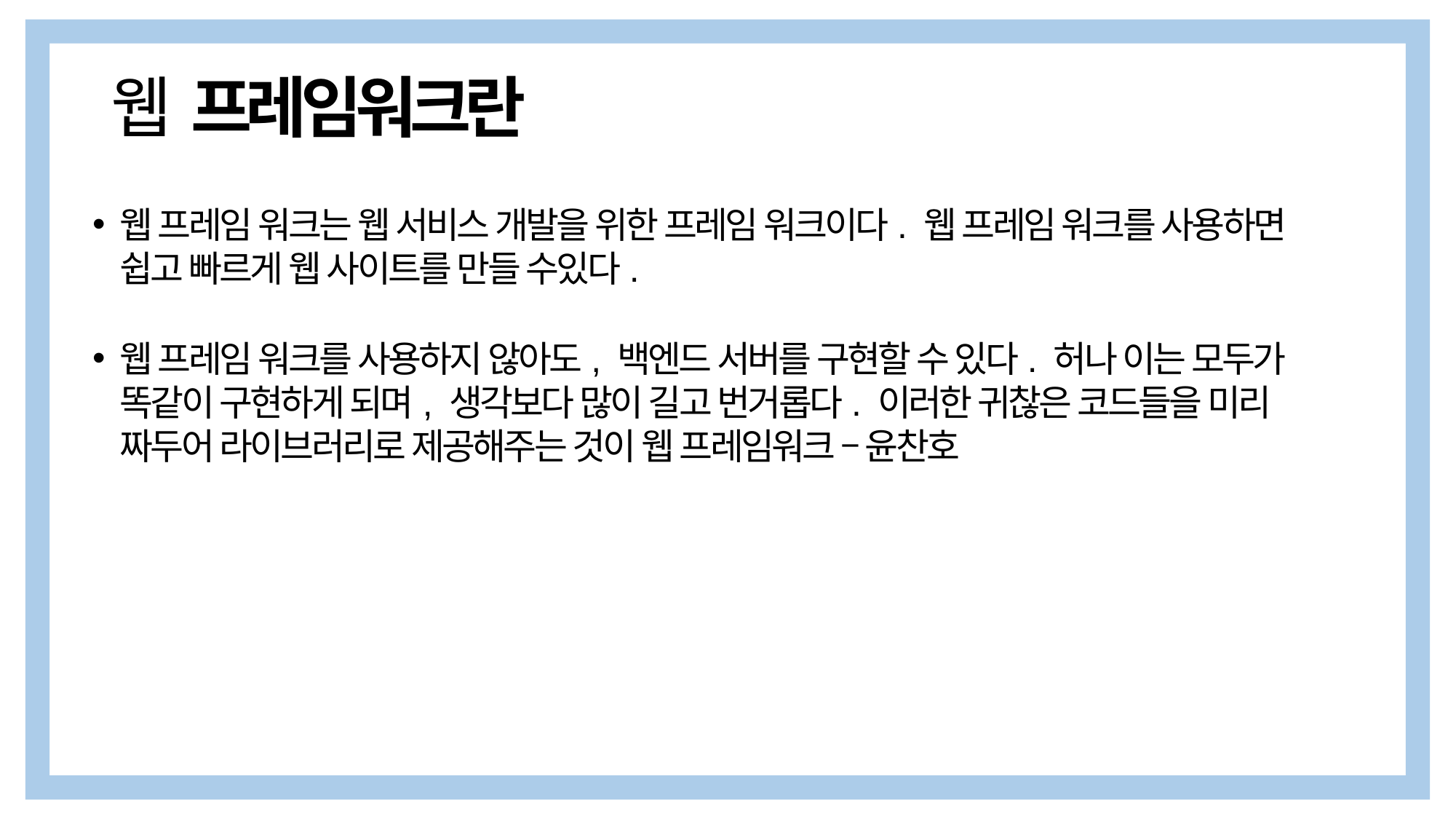

# 웹 프레임워크란
웹 프레임 워크는 웹 서비스 개발을 위한 프레임 워크이다. 웹 프레임 워크를 사용하면 쉽고 빠르게 웹 사이트를 만들 수있다.

웹 프레임 워크를 사용하지 않아도, 백엔드 서버를 구현할 수 있다. 허나 이는 모두가 똑같이 구현하게 되며, 생각보다 많이 길고 번거롭다. 이러한 귀찮은 코드들을 미리 짜두어 라이브러리로 제공해주는 것이 웹 프레임워크 – 윤찬호